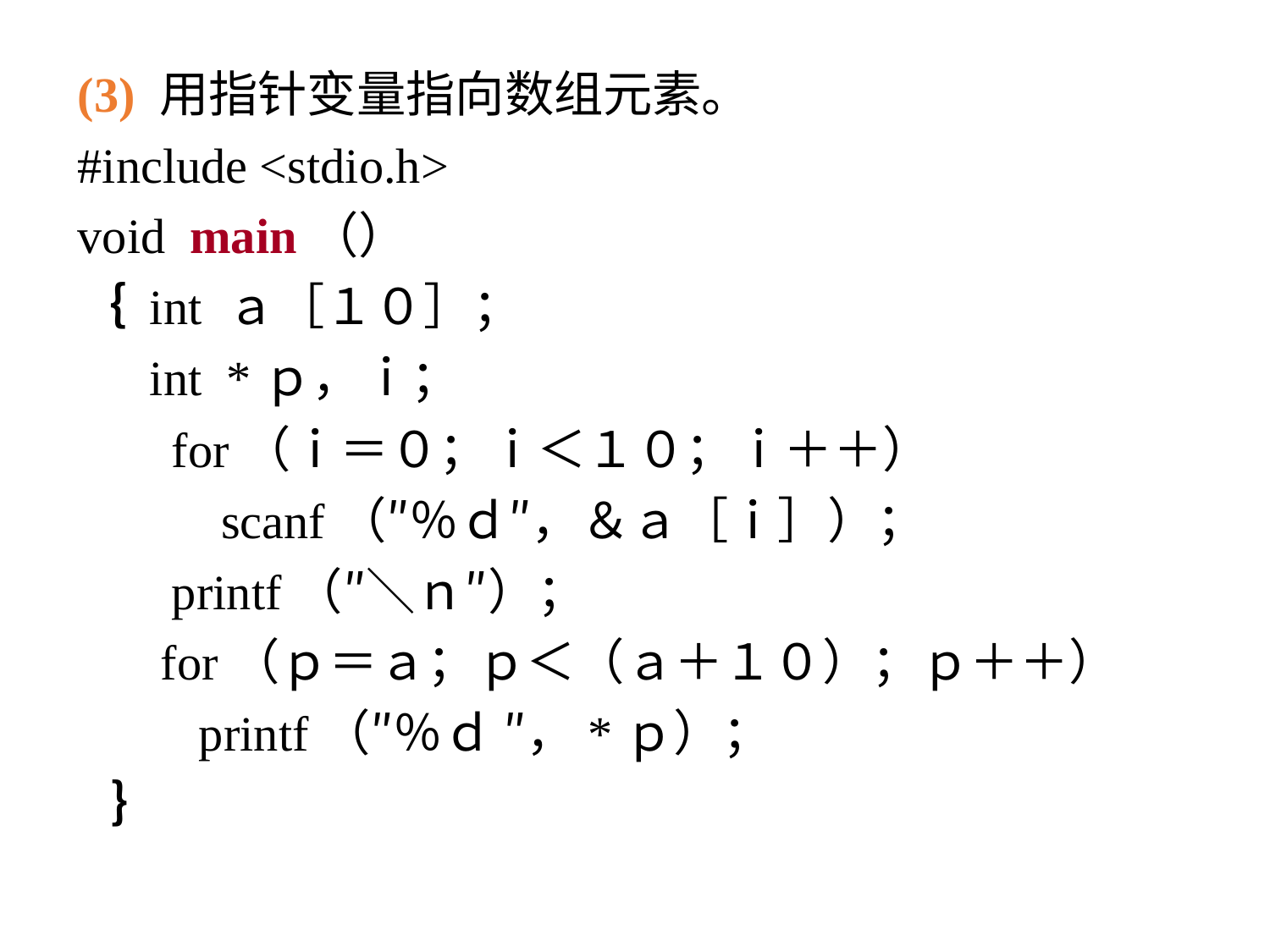

(3) 用指针变量指向数组元素。
#include <stdio.h>
void  main（）
｛ int ａ［１０］；
　 int  *ｐ，ｉ；
　   for（ｉ＝０；ｉ＜１０；ｉ＋＋）
　 　  scanf（″％ｄ″，＆ａ［ｉ］）；
　   printf（″＼ｎ″）；
　  for（ｐ＝ａ；ｐ＜（ａ＋１０）；ｐ＋＋）
　　 printf（″％ｄ ″，*ｐ）；
  ｝